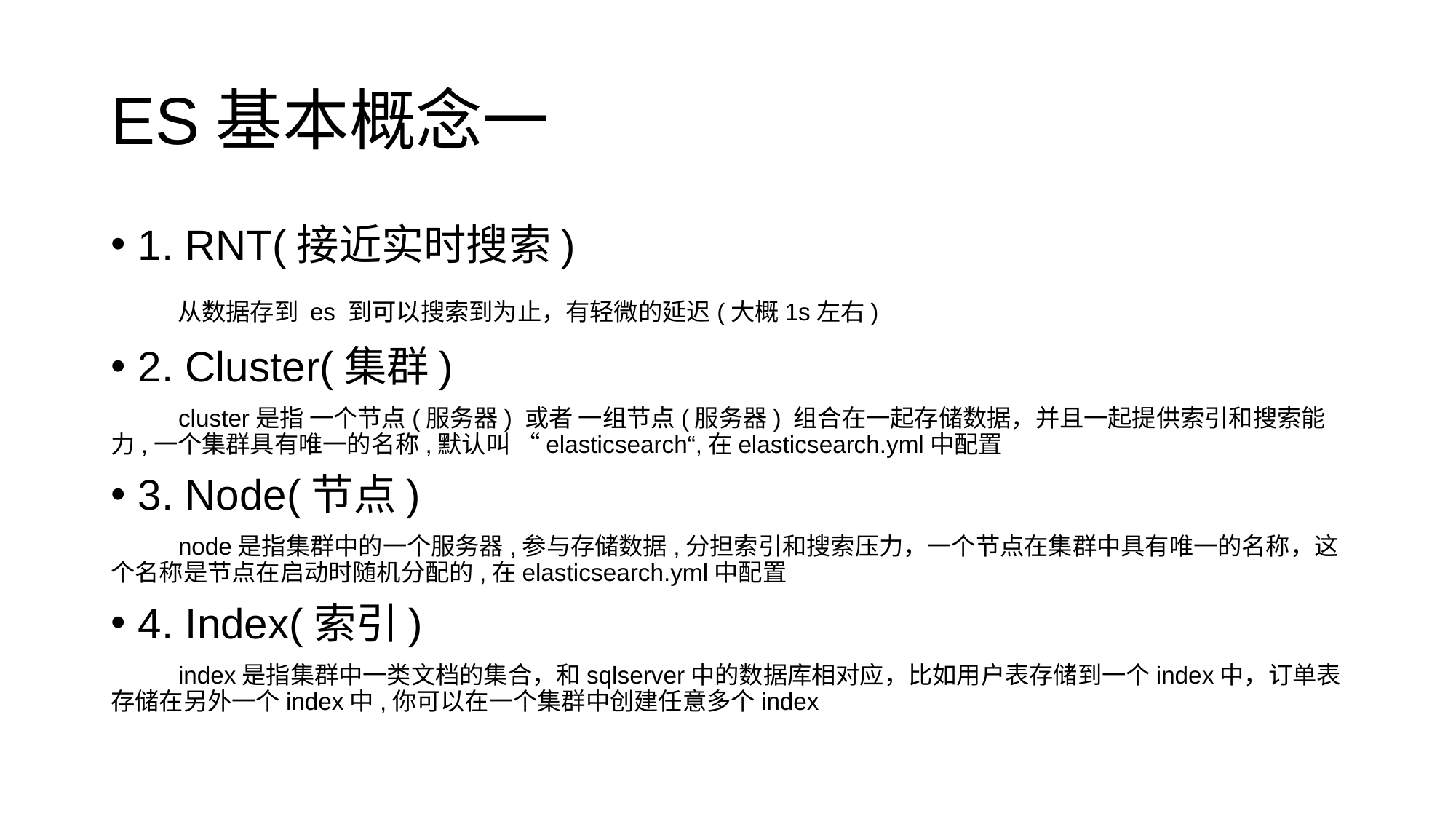

# ES基本概念一
1. RNT(接近实时搜索)
      从数据存到 es 到可以搜索到为止，有轻微的延迟(大概1s左右)
2. Cluster(集群)
          cluster是指 一个节点(服务器) 或者 一组节点(服务器) 组合在一起存储数据，并且一起提供索引和搜索能力,一个集群具有唯一的名称,默认叫 “elasticsearch“,在elasticsearch.yml中配置
3. Node(节点)
          node是指集群中的一个服务器,参与存储数据,分担索引和搜索压力，一个节点在集群中具有唯一的名称，这个名称是节点在启动时随机分配的,在elasticsearch.yml中配置
4. Index(索引)
          index是指集群中一类文档的集合，和sqlserver中的数据库相对应，比如用户表存储到一个index中，订单表存储在另外一个index中,你可以在一个集群中创建任意多个index